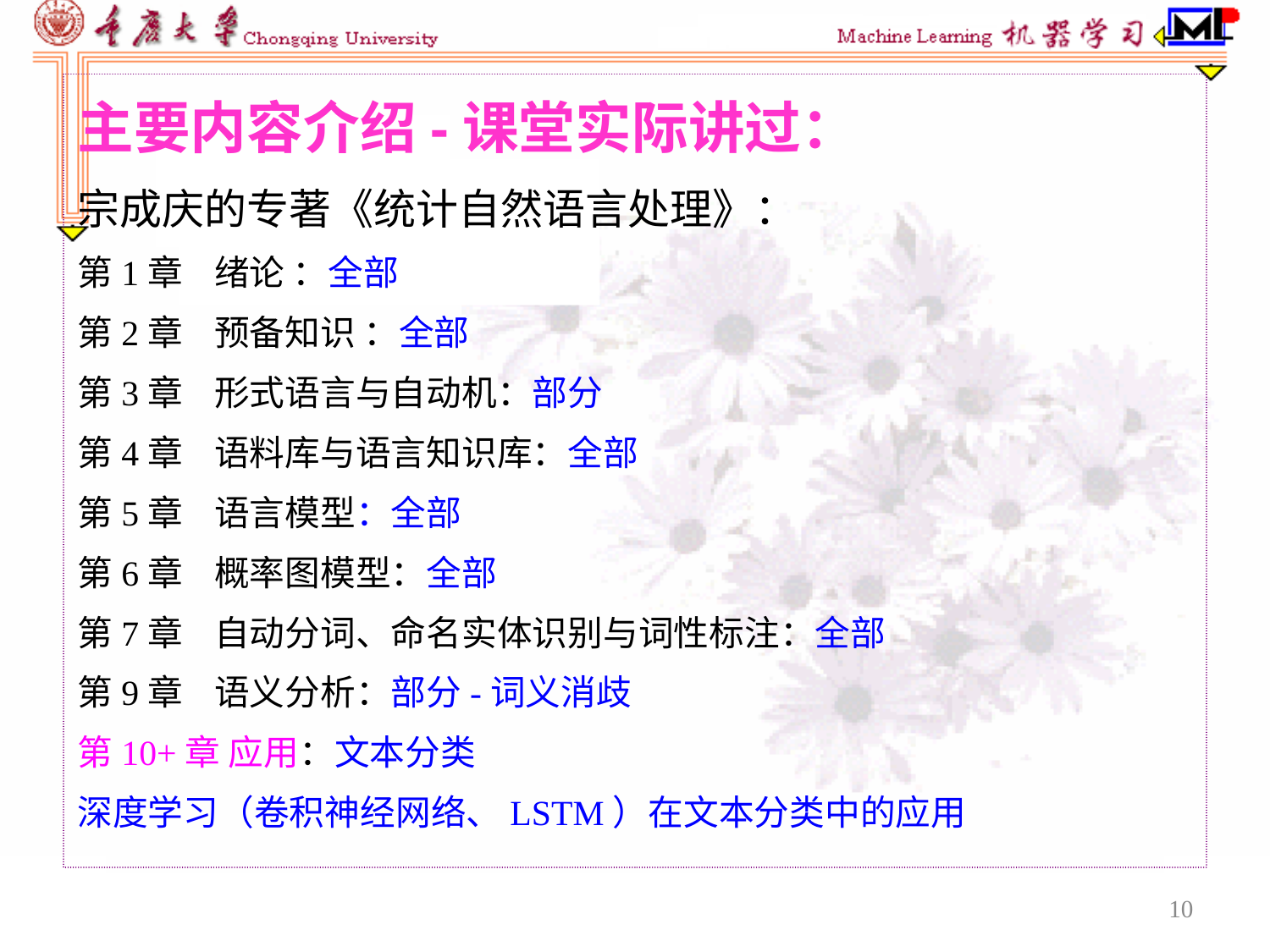

主要内容介绍-课堂实际讲过：
宗成庆的专著《统计自然语言处理》：
第1章    绪论 ：全部
第2章    预备知识 ：全部
第3章    形式语言与自动机：部分
第4章    语料库与语言知识库：全部
第5章    语言模型：全部
第6章    概率图模型：全部
第7章    自动分词、命名实体识别与词性标注：全部
第9章    语义分析：部分-词义消歧
第10+章 应用：文本分类
深度学习（卷积神经网络、LSTM）在文本分类中的应用
10